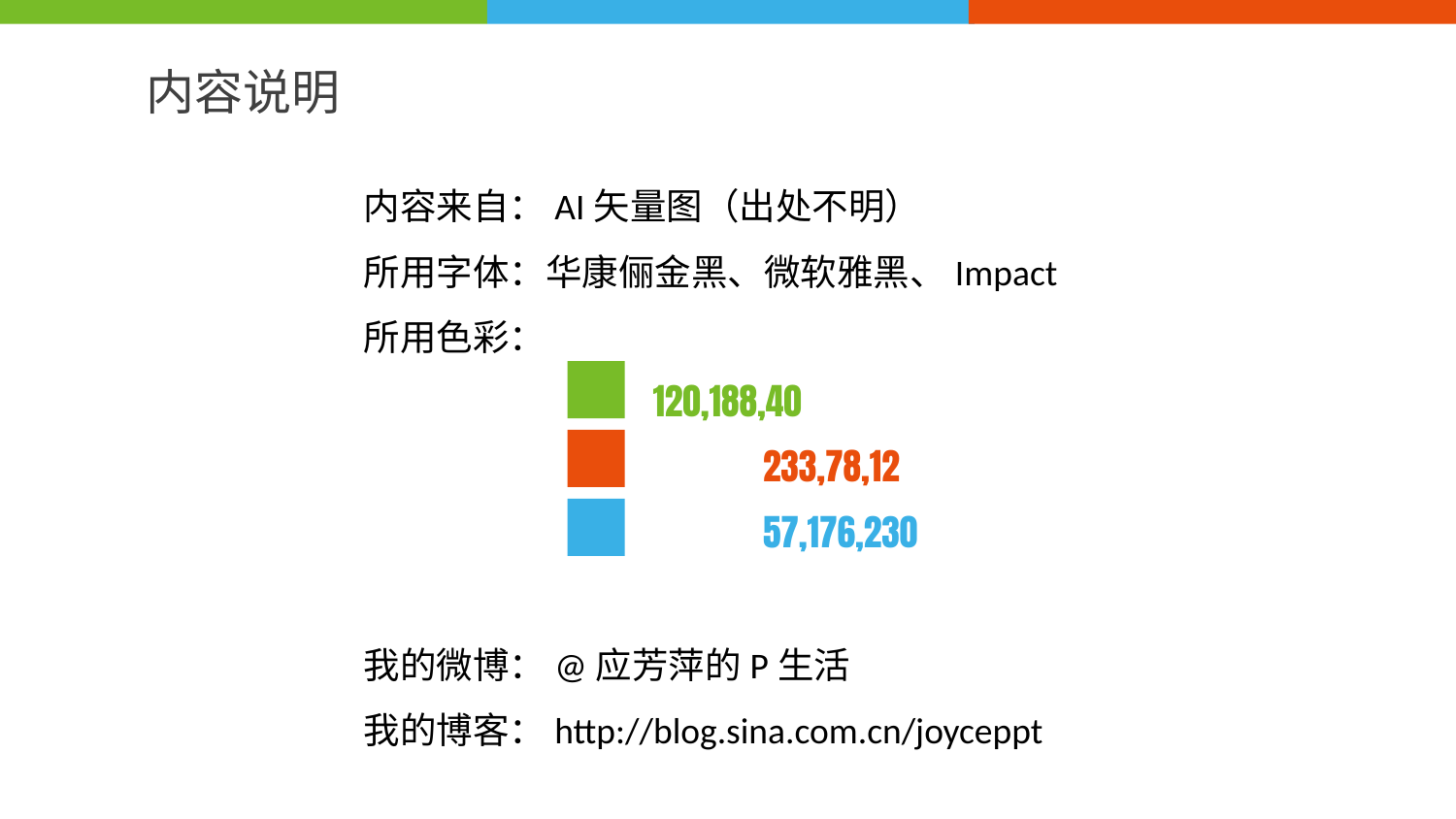

内容说明
内容来自：AI矢量图（出处不明）
所用字体：华康俪金黑、微软雅黑、Impact
所用色彩：
                                   120,188,40
                                               233,78,12
                                               57,176,230

我的微博：@应芳萍的P生活
我的博客：http://blog.sina.com.cn/joyceppt